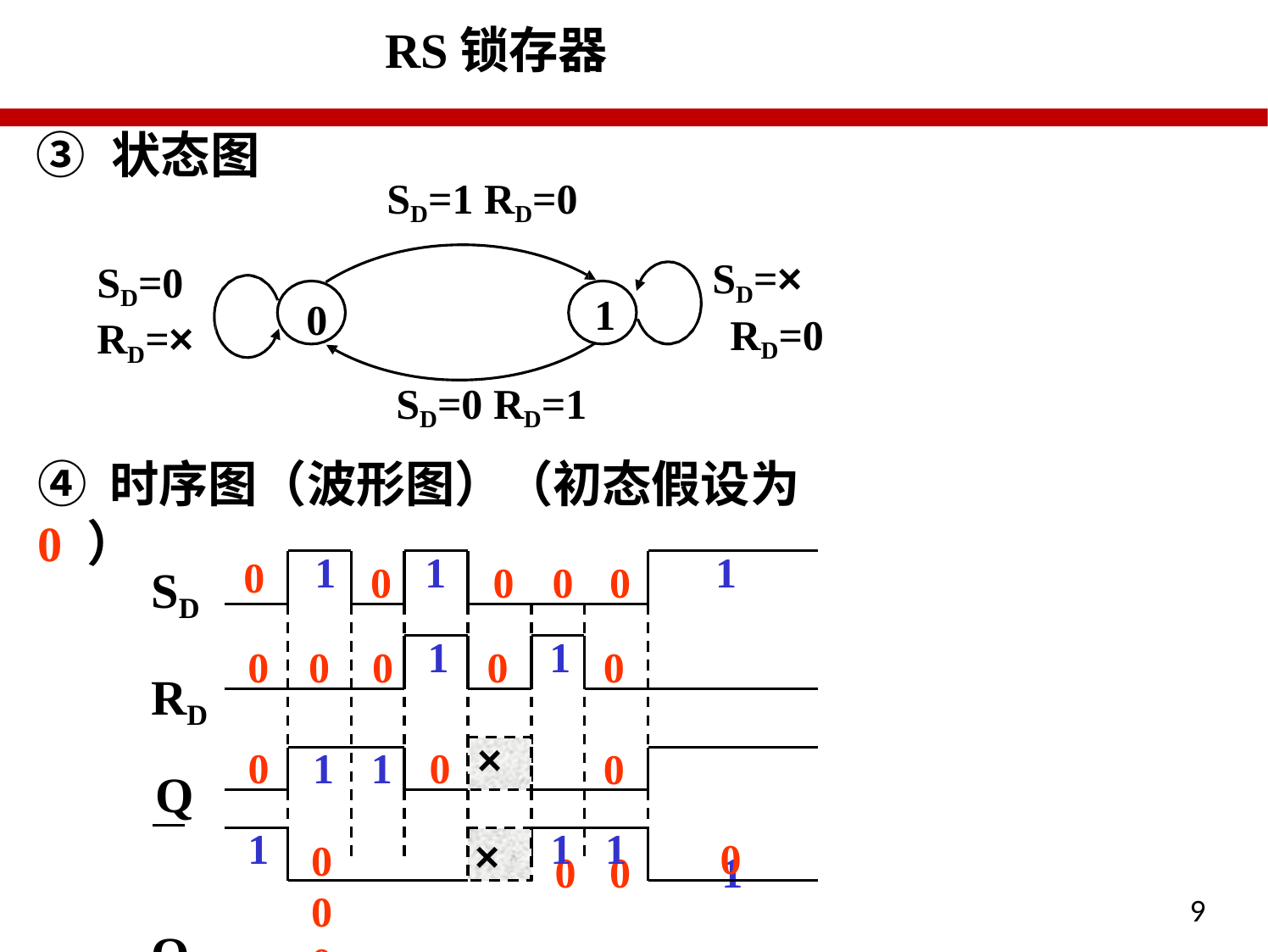

# RS锁存器
③	状态图
SD=1 RD=0

SD=×  RD=0
SD=0  RD=×

1
0

SD=0 RD=1
④ 时序图（波形图）（初态假设为0 ）
SD  RD
Q  Q
1	1	1

0
0	0	0	0

1
1

0	0	0
0
0	0

0	0	1

×

0	1	1	0

0	0	0

1
1	1

×
0

9